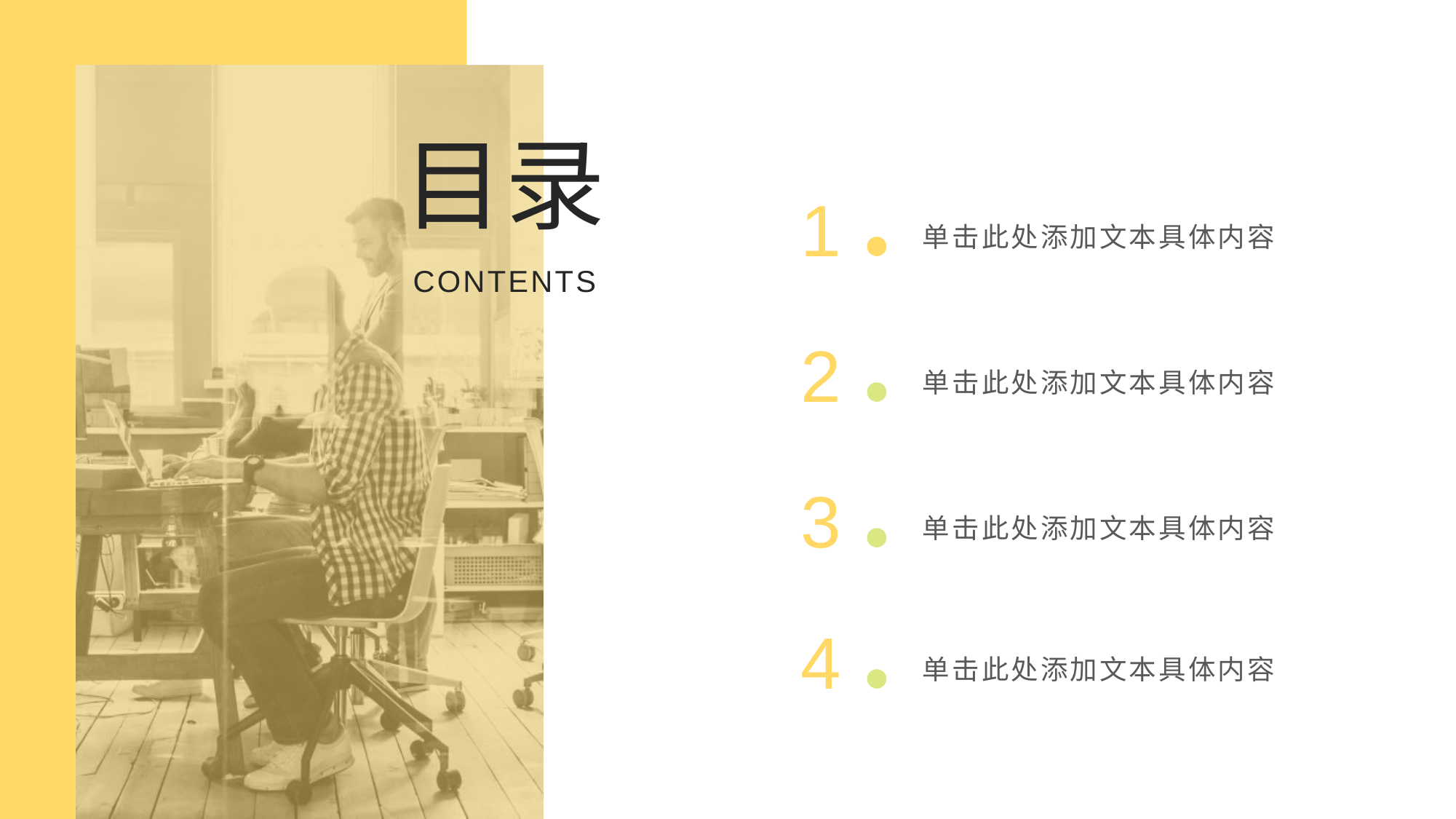

目录
1
单击此处添加文本具体内容

CONTENTS
2
单击此处添加文本具体内容

3
单击此处添加文本具体内容

4
单击此处添加文本具体内容